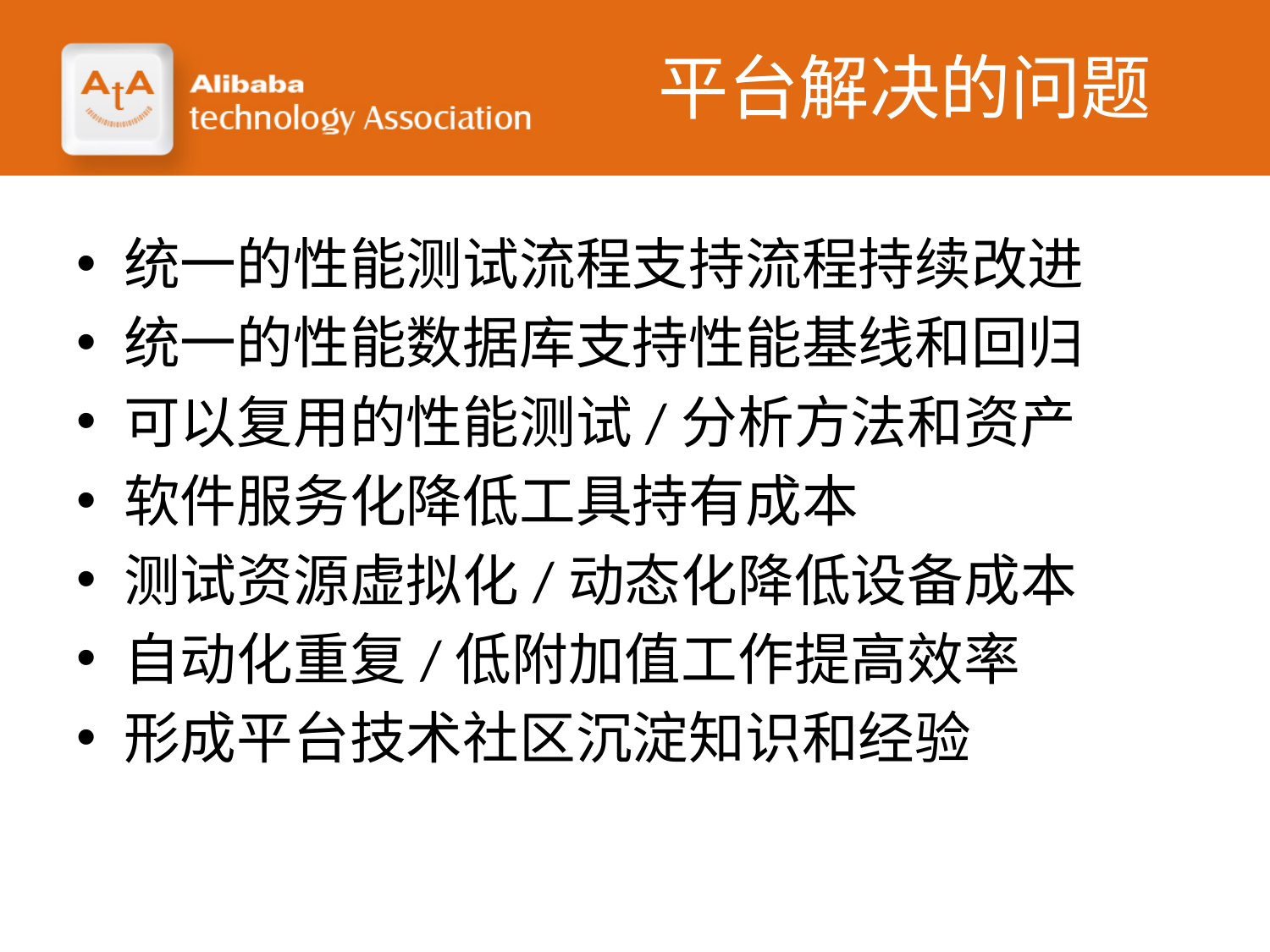

# 平台解决的问题
统一的性能测试流程支持流程持续改进
统一的性能数据库支持性能基线和回归
可以复用的性能测试/分析方法和资产
软件服务化降低工具持有成本
测试资源虚拟化/动态化降低设备成本
自动化重复/低附加值工作提高效率
形成平台技术社区沉淀知识和经验